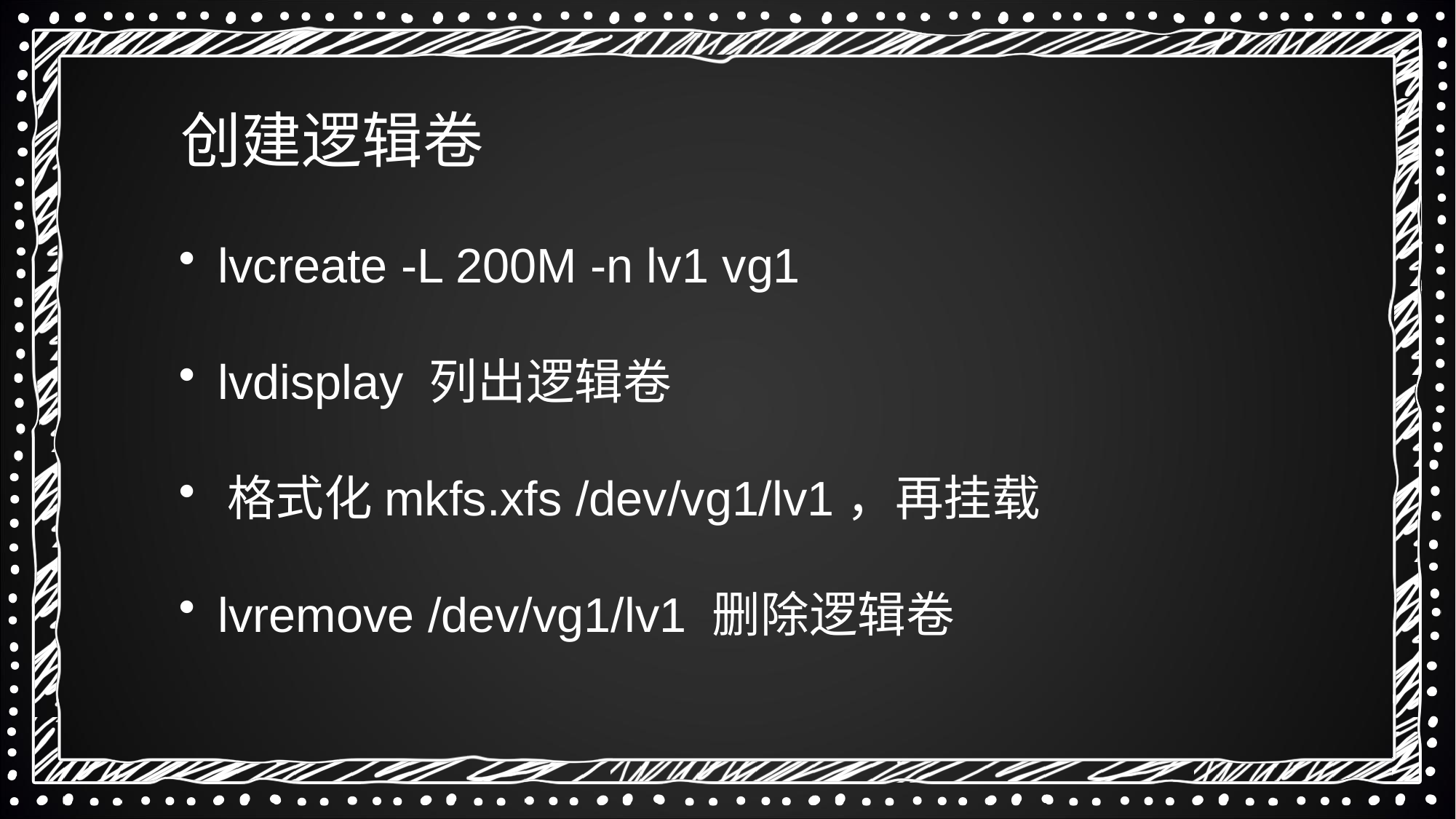

创建逻辑卷
 lvcreate -L 200M -n lv1 vg1

 lvdisplay 列出逻辑卷

 格式化mkfs.xfs /dev/vg1/lv1，再挂载

 lvremove /dev/vg1/lv1 删除逻辑卷